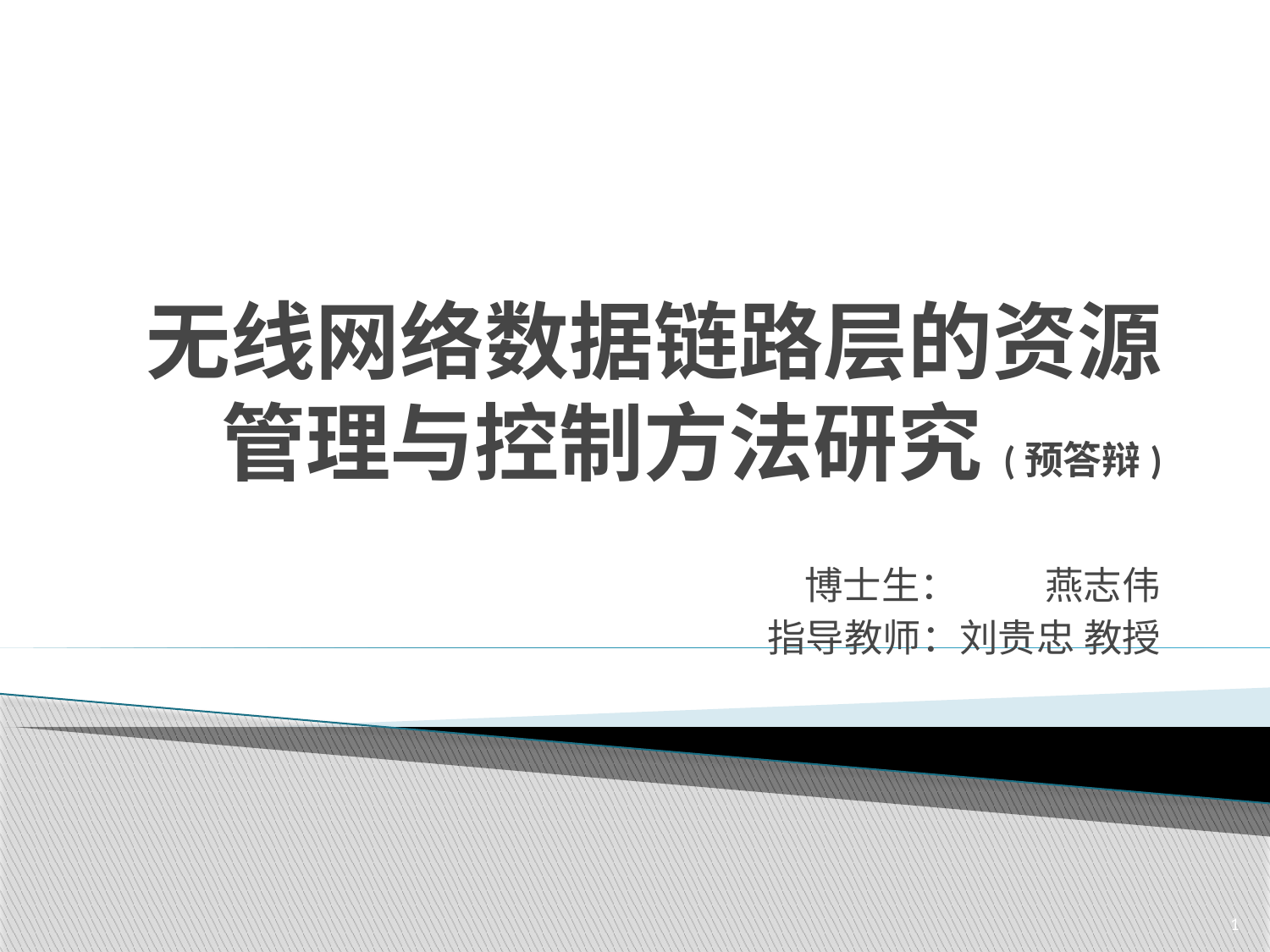

# 无线网络数据链路层的资源管理与控制方法研究(预答辩)

博士生：          燕志伟
指导教师：刘贵忠 教授
1